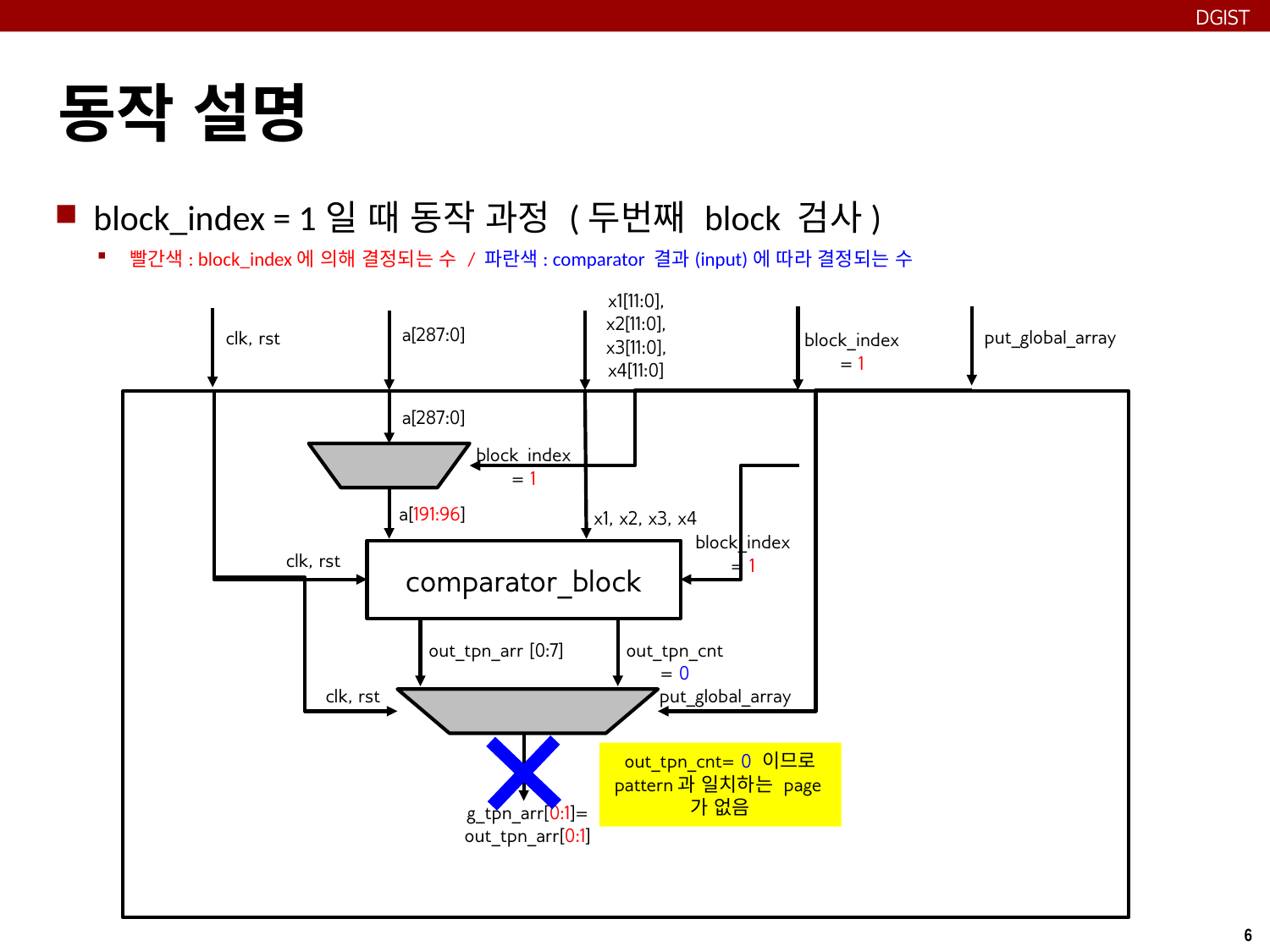

DGIST
# 동작 설명
block_index = 1일 때 동작 과정 (두번째 block 검사)
빨간색: block_index에 의해 결정되는 수 / 파란색: comparator 결과(input)에 따라 결정되는 수
x1[11:0],
x2[11:0],
x3[11:0],
x4[11:0]
a[287:0]
put_global_array
clk, rst
block_index= 1

a[287:0]
block_index= 1

a[191:96]
x1, x2, x3, x4
block_index= 1
comparator_block
clk, rst
out_tpn_arr [0:7]
out_tpn_cnt= 0
clk, rst
put_global_array

out_tpn_cnt= 0 이므로 pattern과 일치하는 page가 없음
g_tpn_arr[0:1]= out_tpn_arr[0:1]